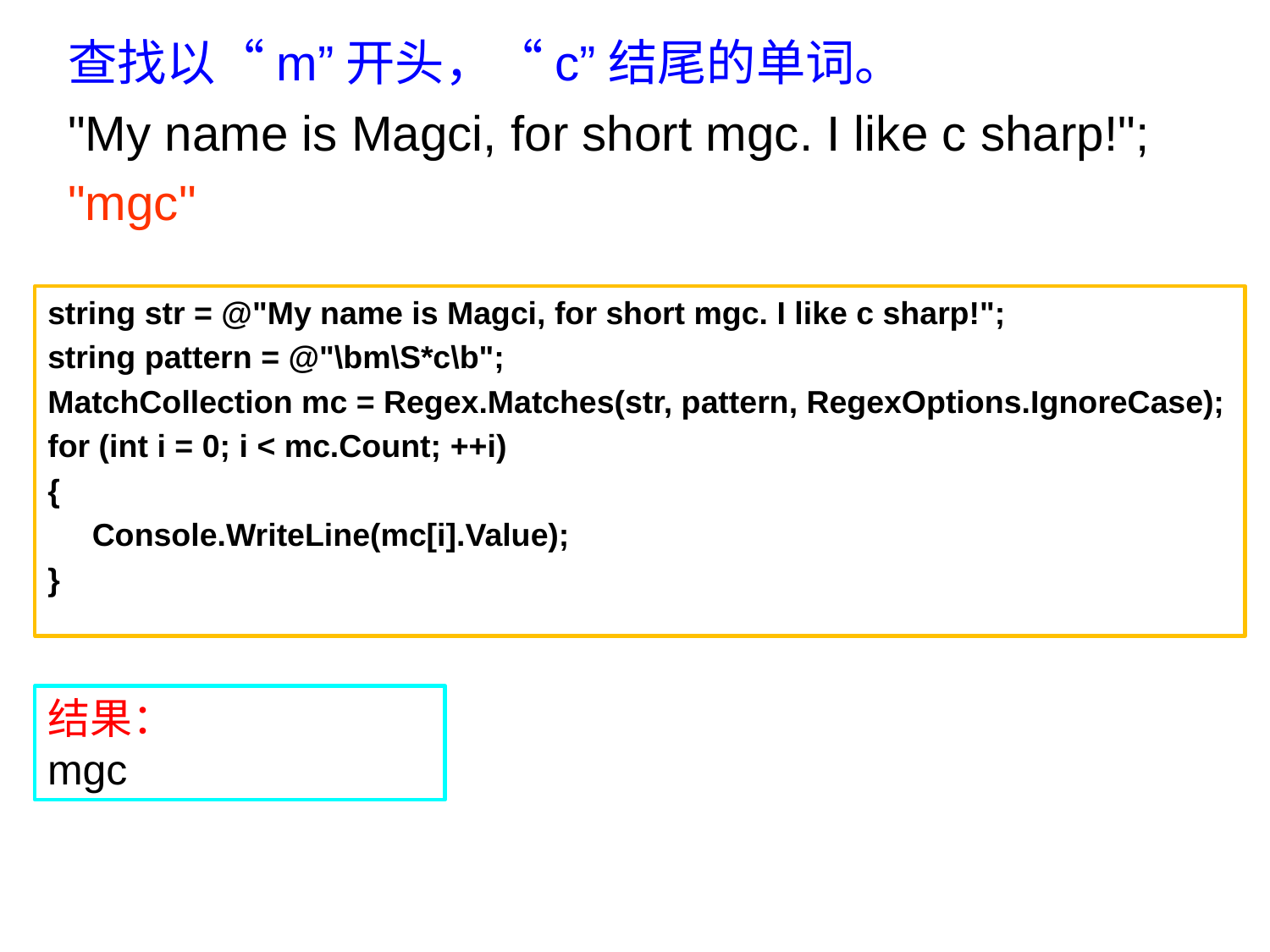

查找以“m”开头，“c”结尾的单词。
"My name is Magci, for short mgc. I like c sharp!";
"mgc"
string str = @"My name is Magci, for short mgc. I like c sharp!";
string pattern = @"\bm\S*c\b";
MatchCollection mc = Regex.Matches(str, pattern, RegexOptions.IgnoreCase);
for (int i = 0; i < mc.Count; ++i)
{
     Console.WriteLine(mc[i].Value);
}
结果：
mgc